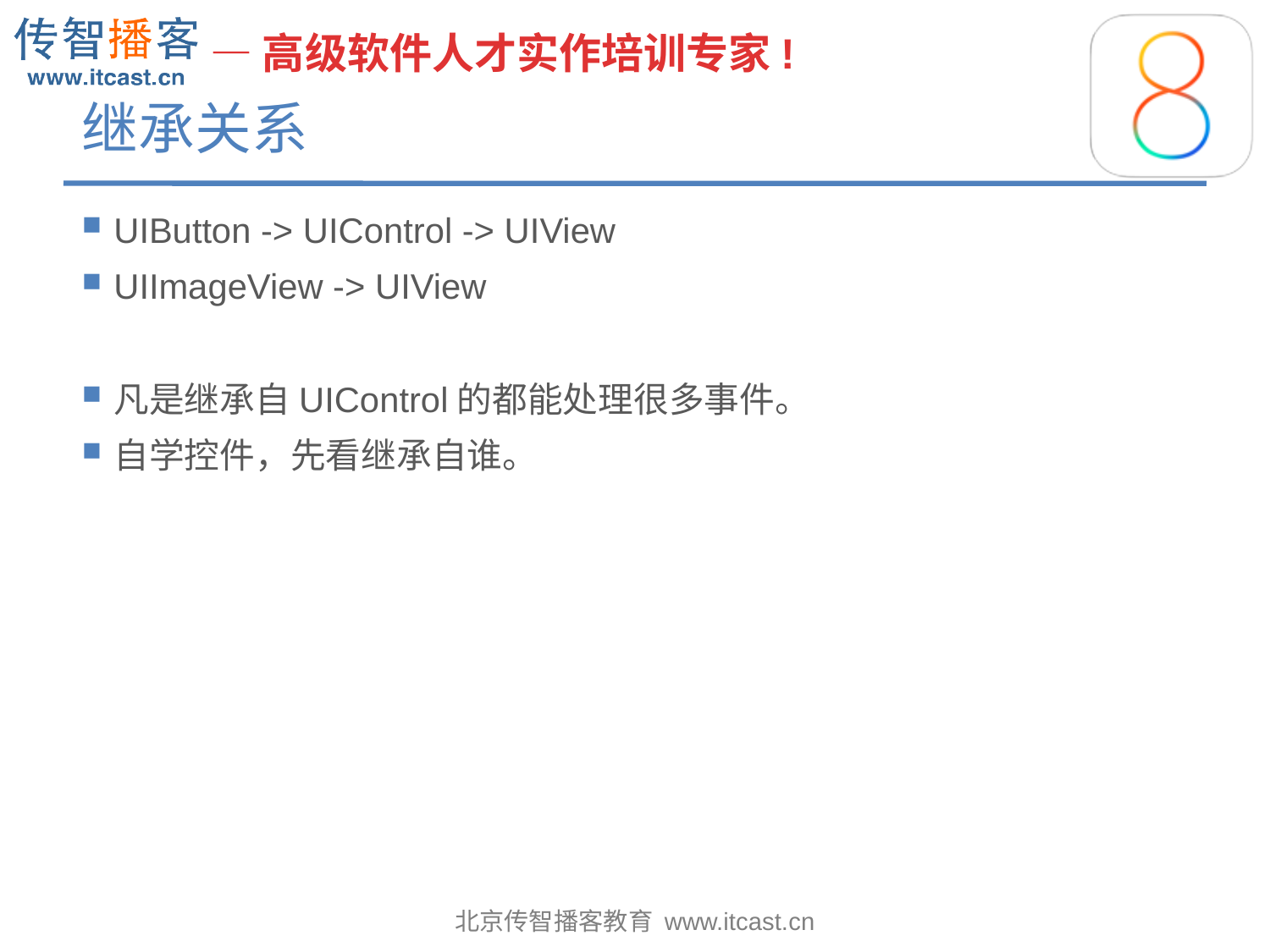

# 继承关系
UIButton -> UIControl -> UIView
UIImageView -> UIView

凡是继承自UIControl的都能处理很多事件。
自学控件，先看继承自谁。